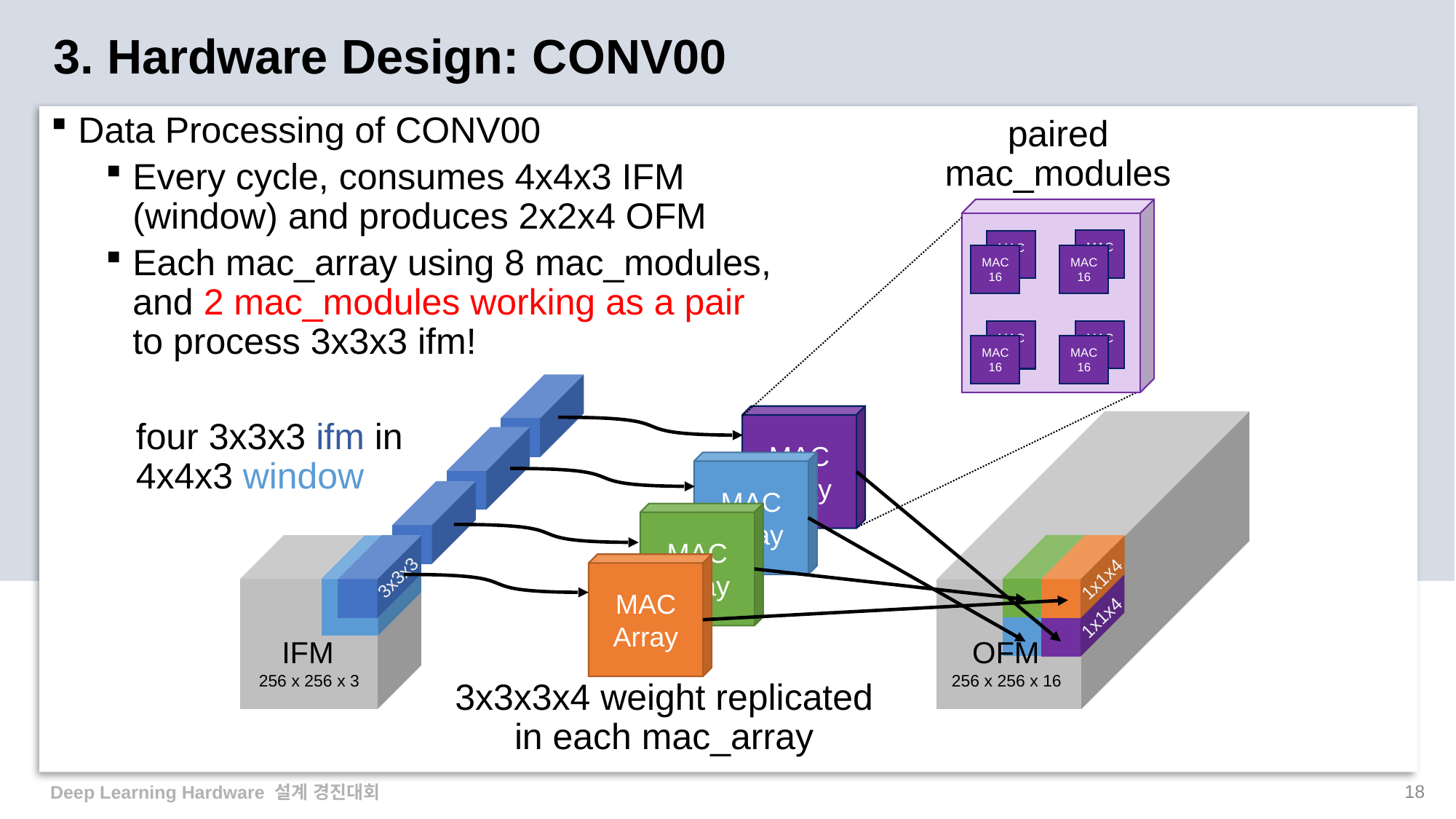

3. Hardware Design: CONV00
Data Processing of CONV00
Every cycle, consumes 4x4x3 IFM (window) and produces 2x2x4 OFM
Each mac_array using 8 mac_modules, and 2 mac_modules working as a pair to process 3x3x3 ifm!

paired mac_modules

MAC16
MAC16
MAC16
MAC16
MAC16
MAC16
MAC16
MAC16

MAC
Array

four 3x3x3 ifm in 4x4x3 window

MAC
Array

MAC
Array

MAC
Array
3x3x3
1x1x4

1x1x4
OFM
IFM
256 x 256 x 3
256 x 256 x 16
3x3x3x4 weight replicated in each mac_array
18
Deep Learning Hardware 설계 경진대회